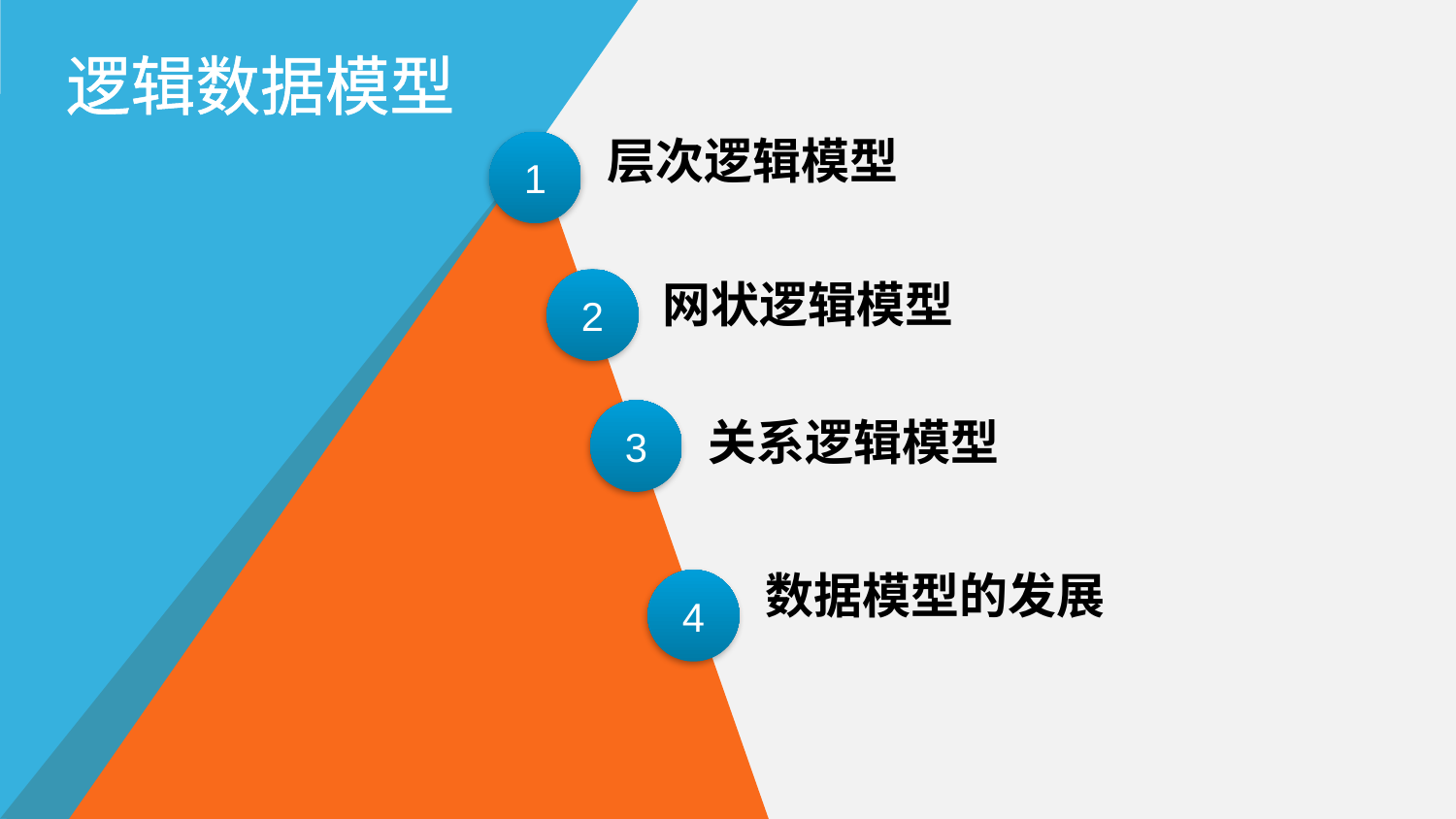

逻辑数据模型
层次逻辑模型
1
网状逻辑模型
2
3
关系逻辑模型
数据模型的发展
4